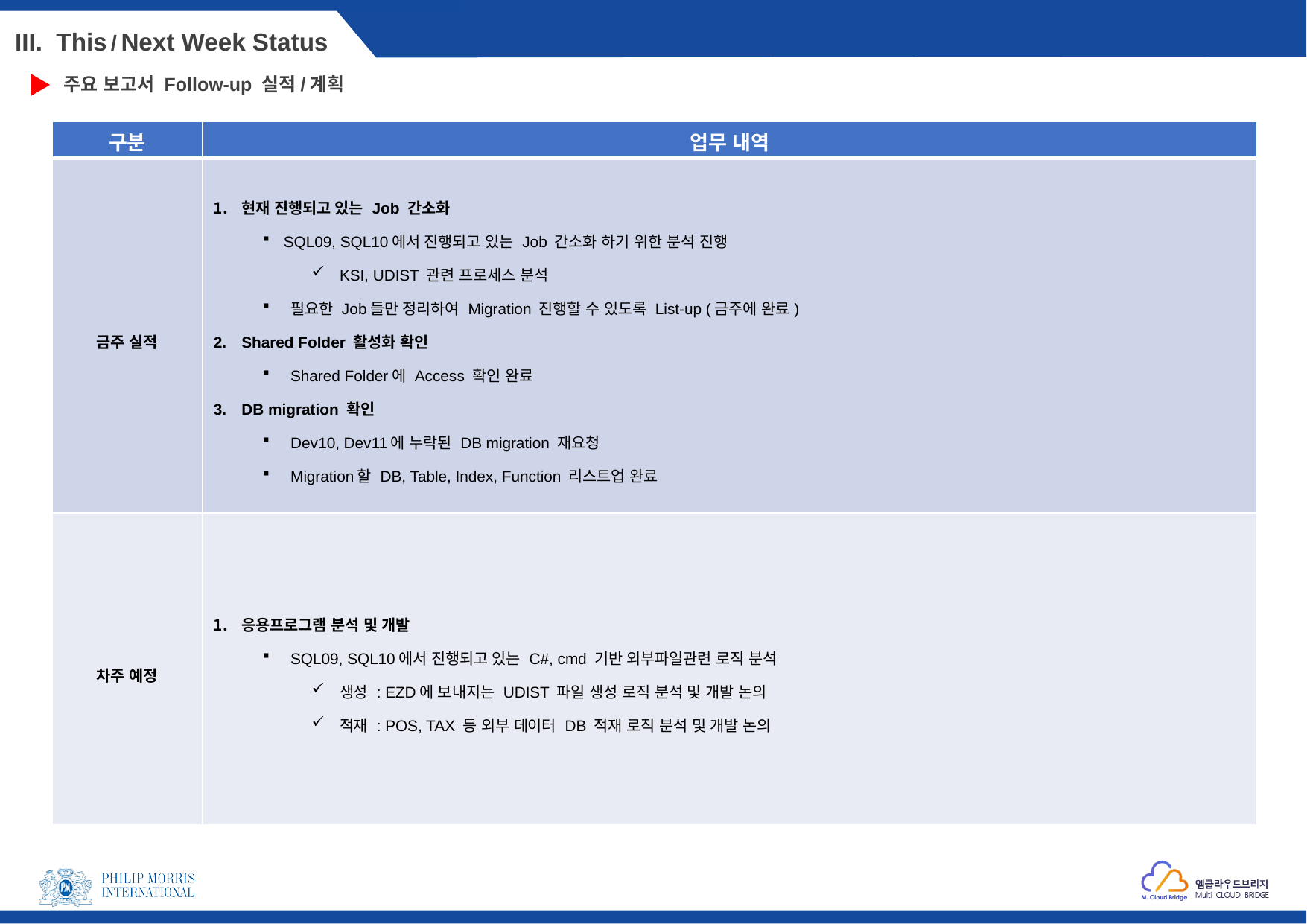

III.  This / Next Week Status
주요 보고서 Follow-up 실적/계획

| 구분 | 업무 내역 |
| --- | --- |
| 금주 실적 | 현재 진행되고 있는 Job 간소화 SQL09, SQL10에서 진행되고 있는 Job 간소화 하기 위한 분석 진행 KSI, UDIST 관련 프로세스 분석 필요한 Job들만 정리하여 Migration 진행할 수 있도록 List-up (금주에 완료) Shared Folder 활성화 확인 Shared Folder에 Access 확인 완료 DB migration 확인 Dev10, Dev11에 누락된 DB migration 재요청 Migration할 DB, Table, Index, Function 리스트업 완료 |
| 차주 예정 | 응용프로그램 분석 및 개발 SQL09, SQL10에서 진행되고 있는 C#, cmd 기반 외부파일관련 로직 분석 생성 : EZD에 보내지는 UDIST 파일 생성 로직 분석 및 개발 논의 적재 : POS, TAX 등 외부 데이터 DB 적재 로직 분석 및 개발 논의 |